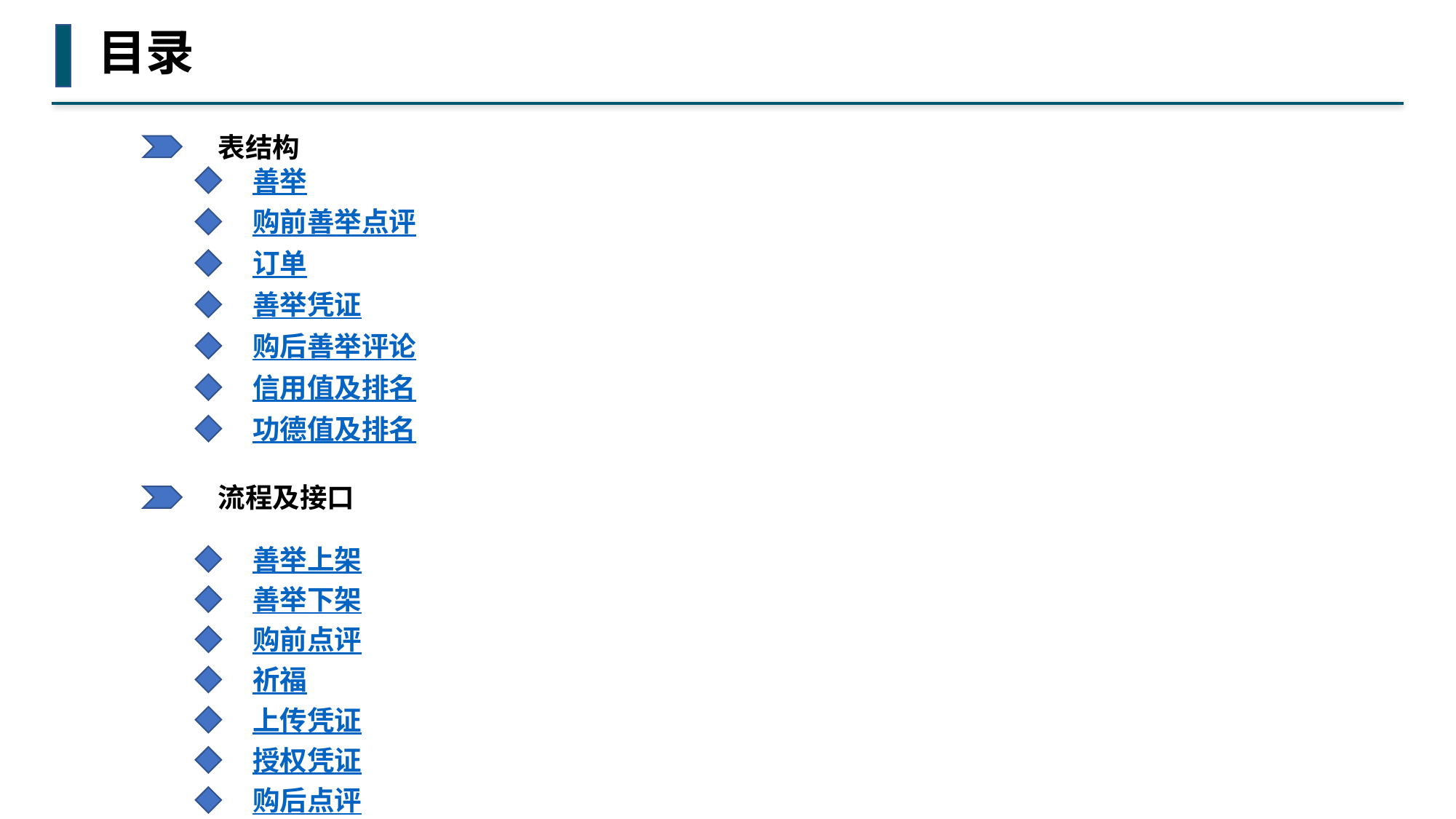

目录

表结构

善举

购前善举点评

订单

善举凭证

购后善举评论

信用值及排名

功德值及排名

流程及接口

善举上架

善举下架

购前点评

祈福

上传凭证

授权凭证

购后点评